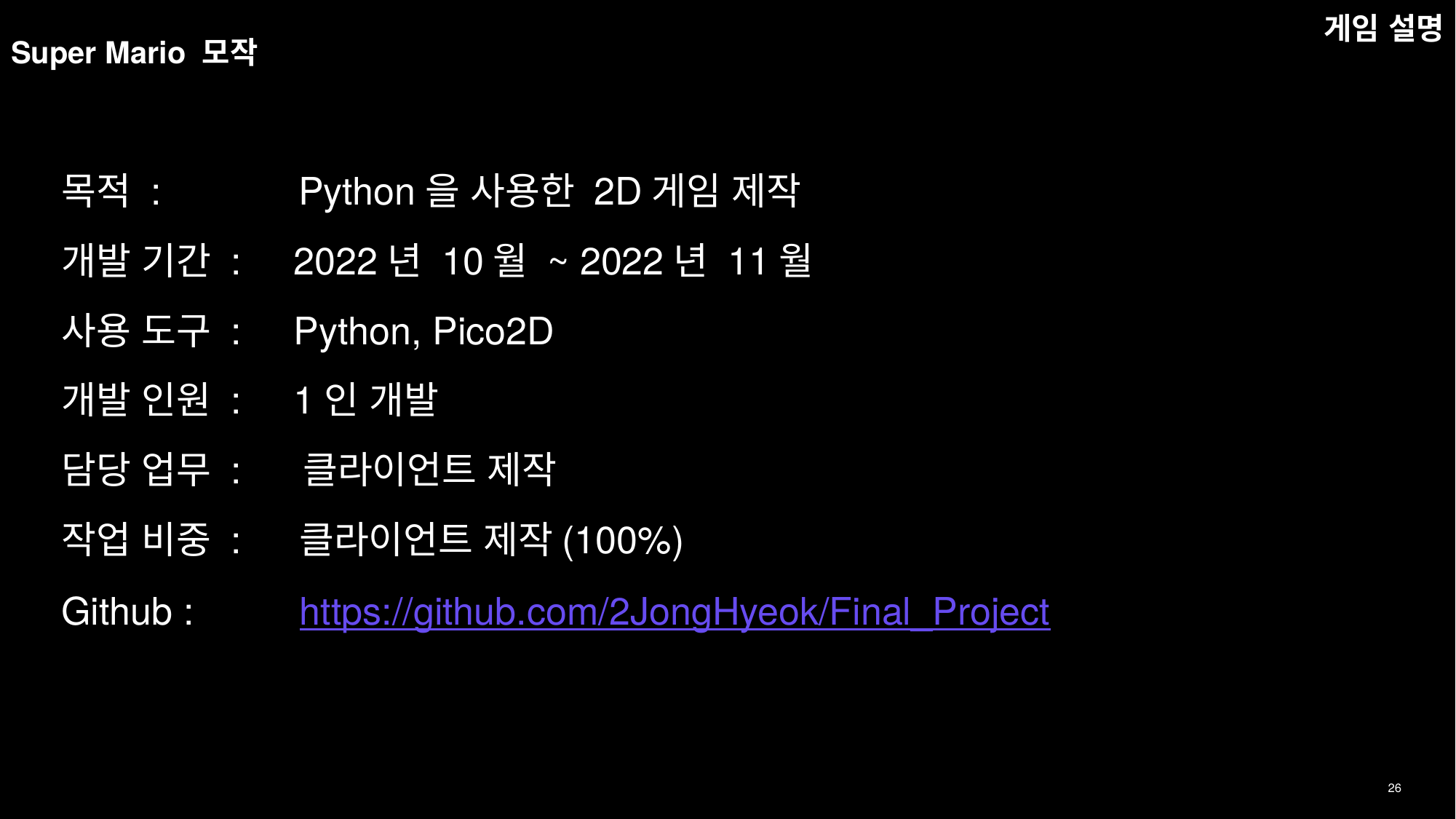

# Super Mario 모작
게임 설명
목적 :             Python을 사용한 2D게임 제작
개발 기간 :     2022년 10월 ~ 2022년 11월
사용 도구 :     Python, Pico2D
개발 인원 :     1인 개발
담당 업무 :     클라이언트 제작
작업 비중 : 	 클라이언트 제작(100%)
Github :          https://github.com/2JongHyeok/Final_Project

26